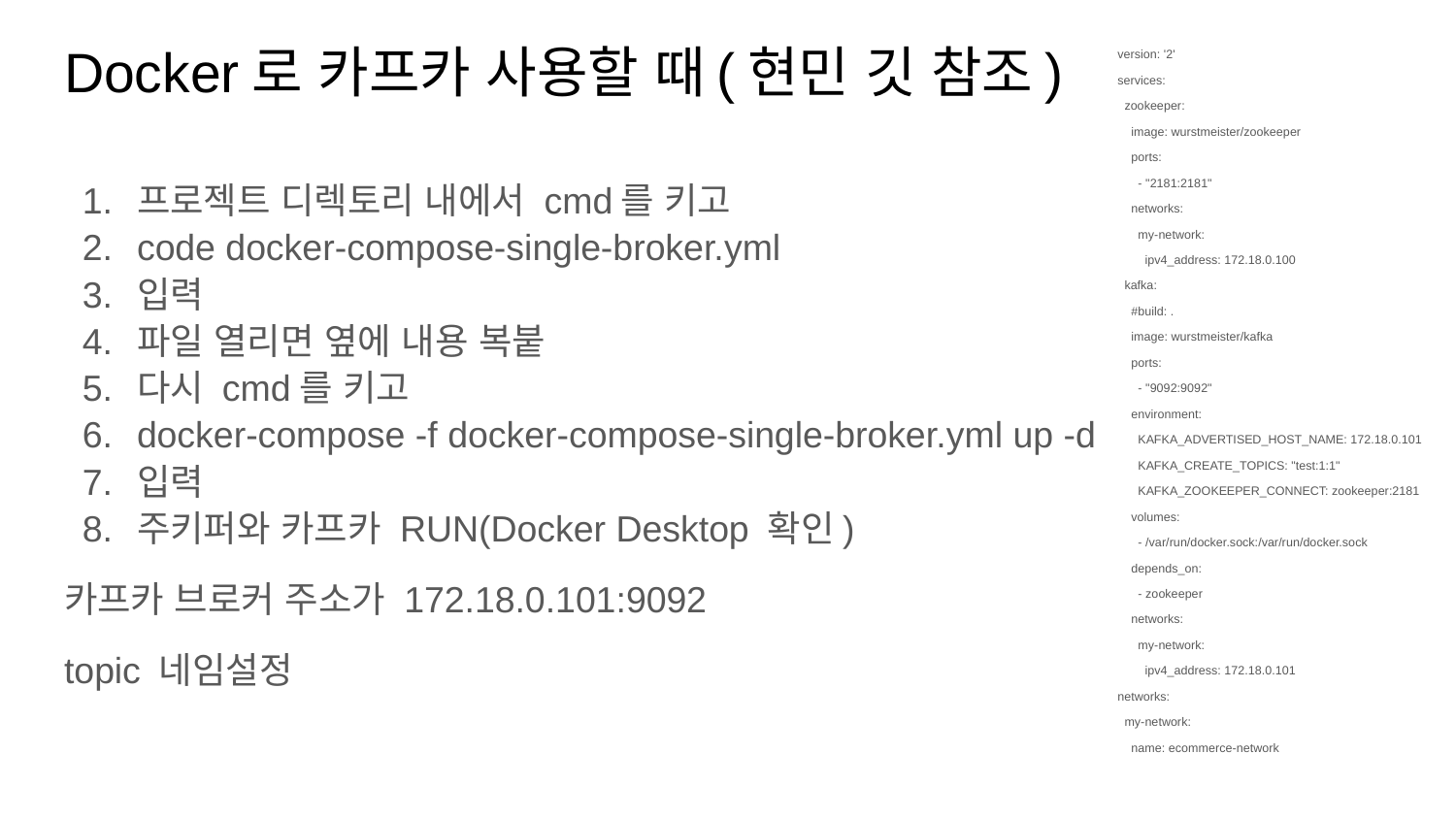

# Docker로 카프카 사용할 때(현민 깃 참조)
version: '2'
services:
  zookeeper:
    image: wurstmeister/zookeeper
    ports:
      - "2181:2181"
    networks:
      my-network:
        ipv4_address: 172.18.0.100
  kafka:
    #build: .
    image: wurstmeister/kafka
    ports:
      - "9092:9092"
    environment:
      KAFKA_ADVERTISED_HOST_NAME: 172.18.0.101
      KAFKA_CREATE_TOPICS: "test:1:1"
      KAFKA_ZOOKEEPER_CONNECT: zookeeper:2181
    volumes:
      - /var/run/docker.sock:/var/run/docker.sock
    depends_on:
      - zookeeper
    networks:
      my-network:
        ipv4_address: 172.18.0.101
networks:
  my-network:
    name: ecommerce-network
프로젝트 디렉토리 내에서 cmd를 키고
code docker-compose-single-broker.yml
입력
파일 열리면 옆에 내용 복붙
다시 cmd를 키고
docker-compose -f docker-compose-single-broker.yml up -d
입력
주키퍼와 카프카 RUN(Docker Desktop 확인)
카프카 브로커 주소가 172.18.0.101:9092
topic 네임설정